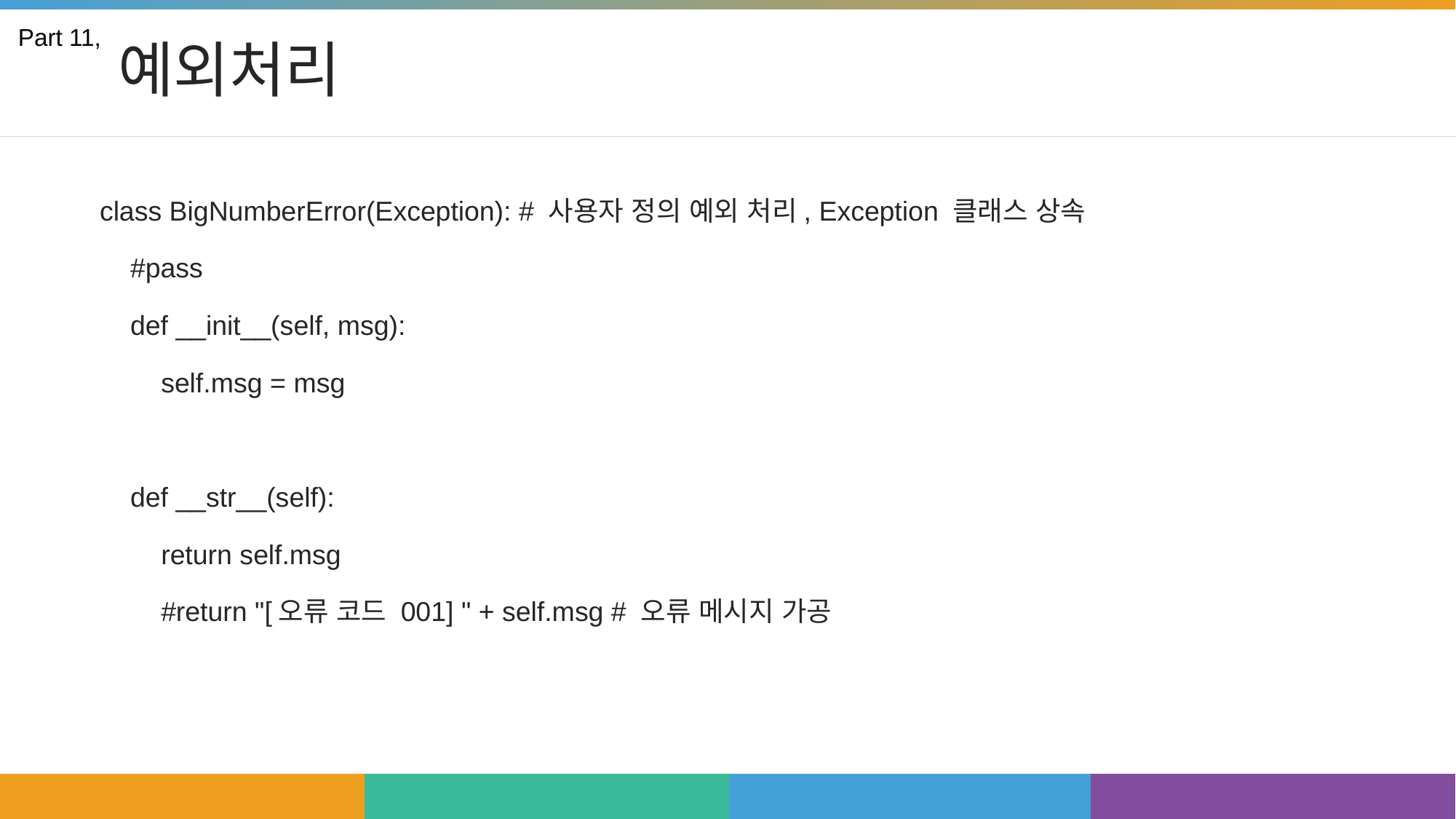

# 예외처리
Part 11,
class BigNumberError(Exception): # 사용자 정의 예외 처리, Exception 클래스 상속
    #pass
    def __init__(self, msg):
        self.msg = msg

    def __str__(self):
        return self.msg
        #return "[오류 코드 001] " + self.msg # 오류 메시지 가공